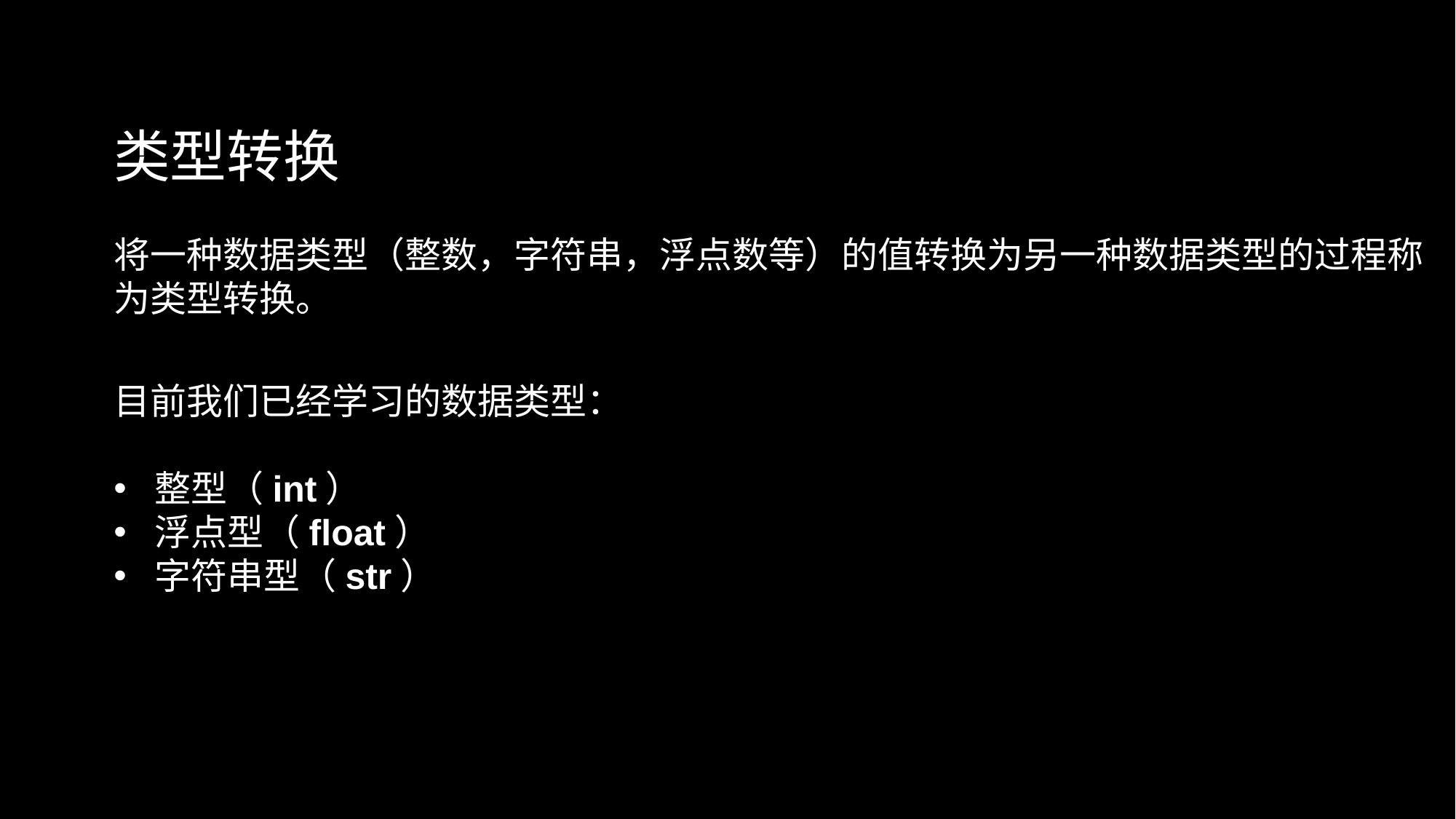

类型转换
将一种数据类型（整数，字符串，浮点数等）的值转换为另一种数据类型的过程称为类型转换。
目前我们已经学习的数据类型：

整型（int）
浮点型（float）
字符串型（str）